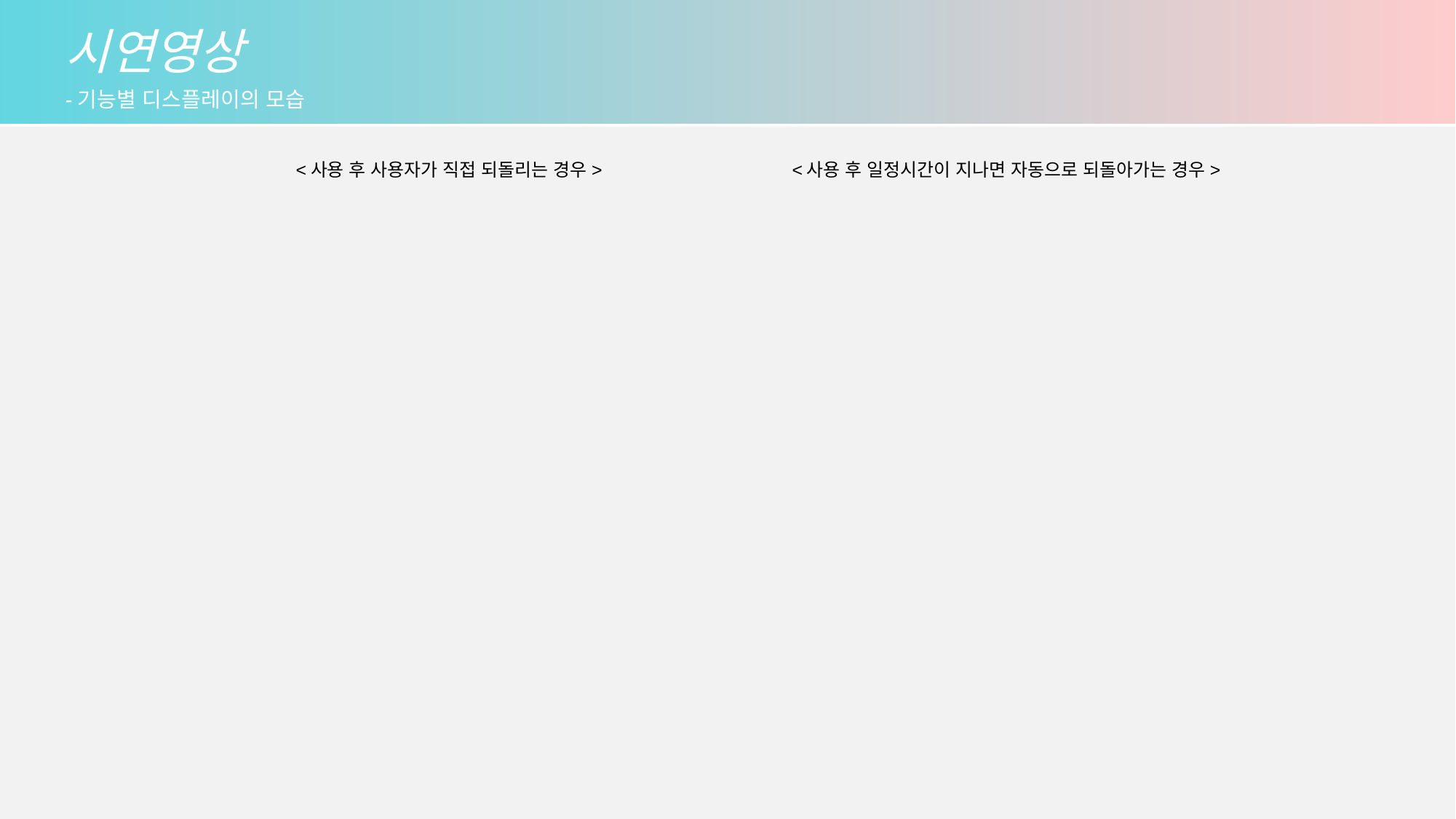

시연영상
-기능별 디스플레이의 모습
<사용 후 사용자가 직접 되돌리는 경우>
<사용 후 일정시간이 지나면 자동으로 되돌아가는 경우>